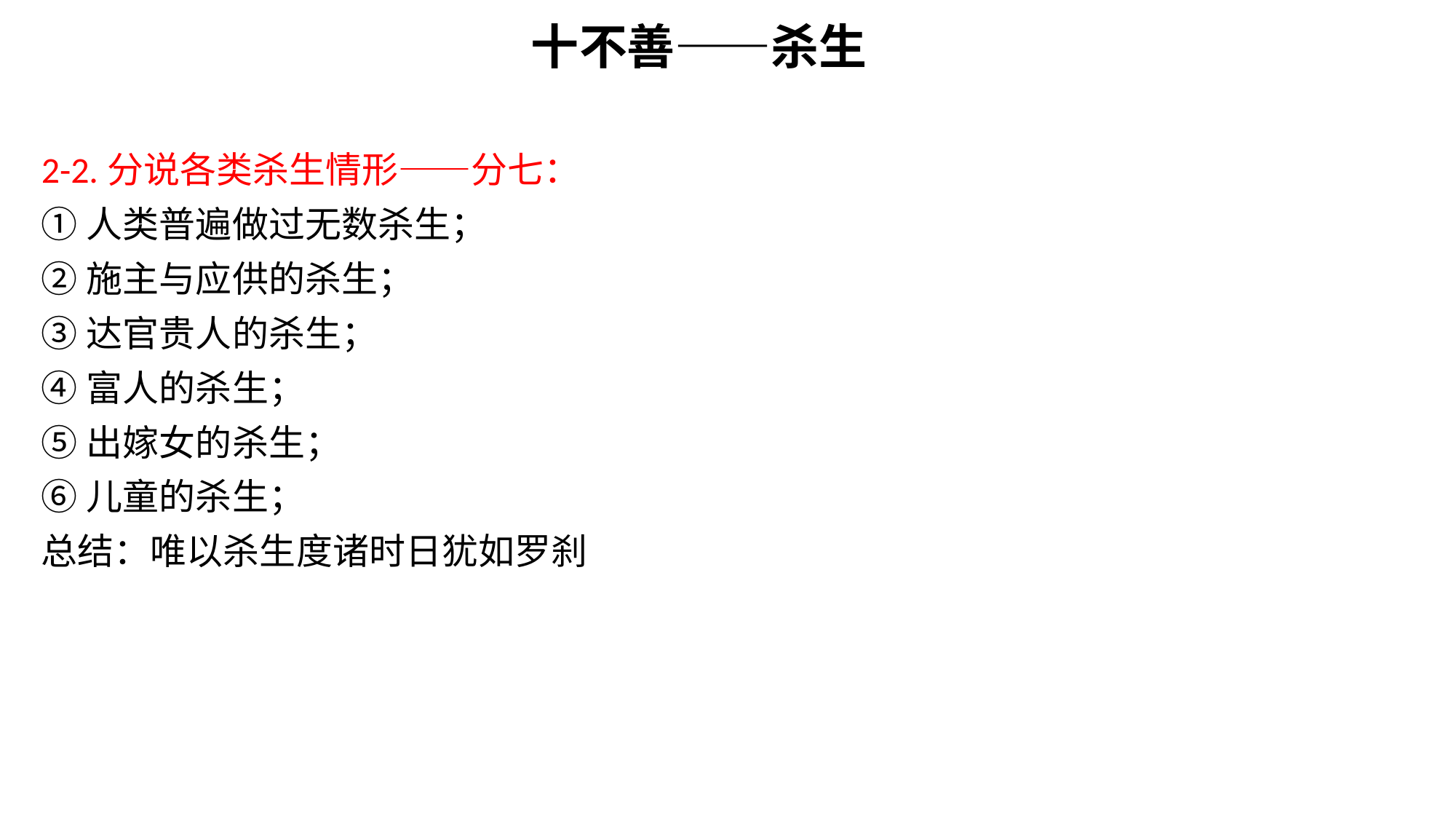

# 十不善——杀生

2-2.分说各类杀生情形——分七：
①人类普遍做过无数杀生；
②施主与应供的杀生；
③达官贵人的杀生；
④富人的杀生；
⑤出嫁女的杀生；
⑥儿童的杀生；
总结：唯以杀生度诸时日犹如罗刹